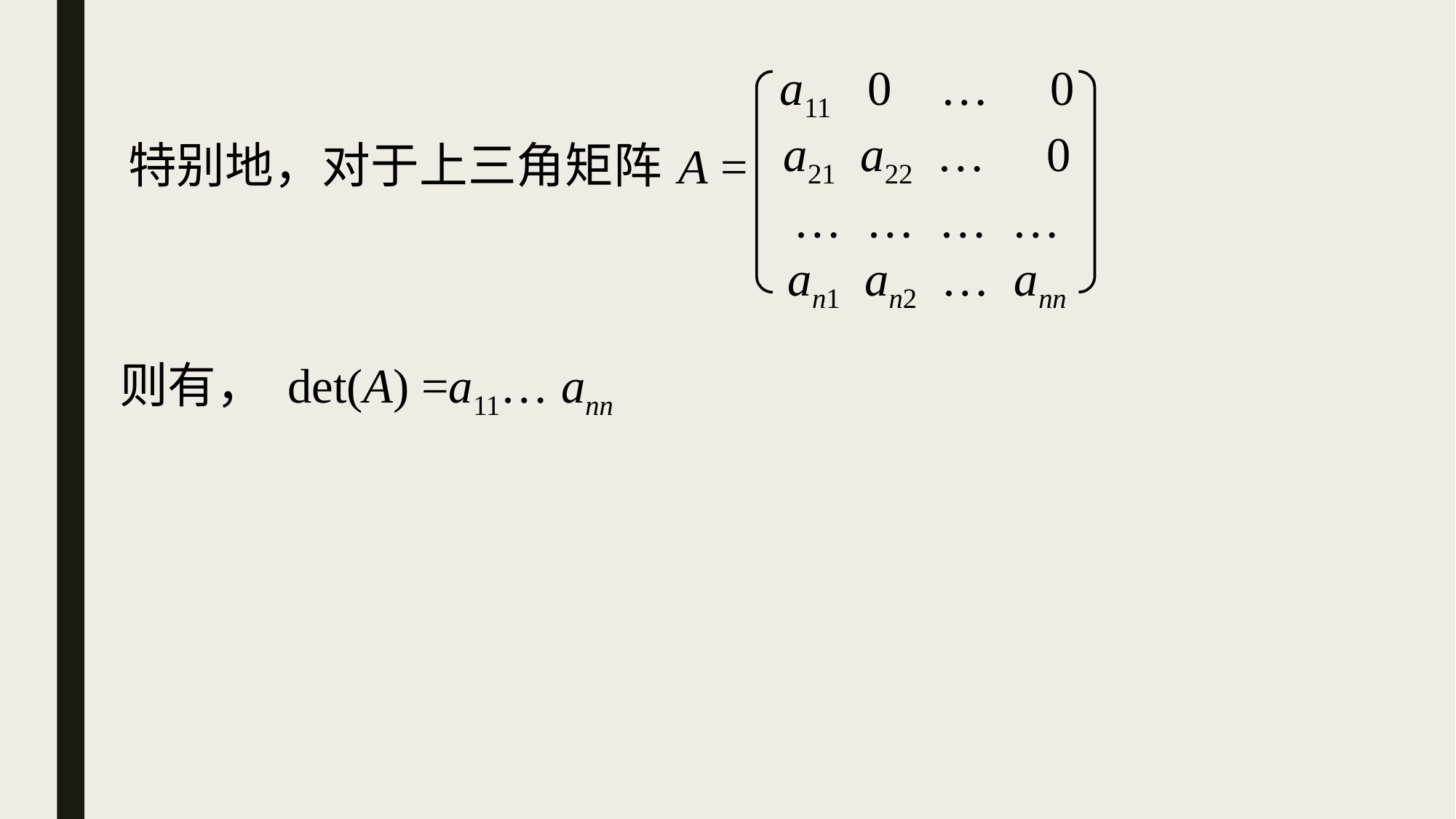

a11   0    …     0
a21  a22  …     0
…  …  …  …
an1  an2  …  ann

特别地，对于上三角矩阵
A =
则有， det(A) =a11… ann